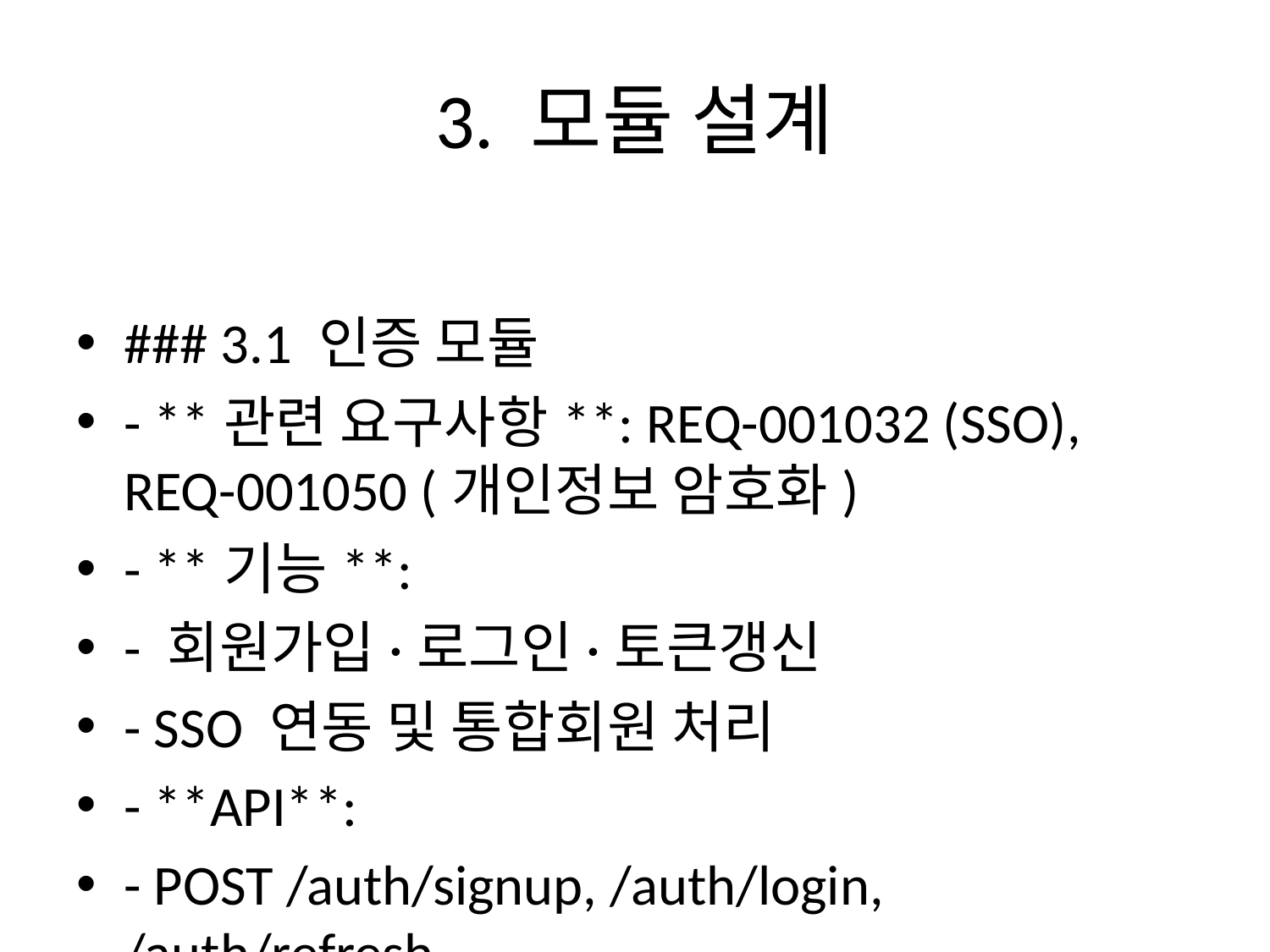

# 3. 모듈 설계

### 3.1 인증 모듈
- **관련 요구사항**: REQ-001032 (SSO), REQ-001050 (개인정보 암호화)
- **기능**:
- 회원가입·로그인·토큰갱신
- SSO 연동 및 통합회원 처리
- **API**:
- POST /auth/signup, /auth/login, /auth/refresh
- **유효성**: 비밀번호 강도·이메일 중복검사
### 3.2 교육과정 관리 모듈
- **관련 요구사항**: REQ-001002, REQ-001004, REQ-001015
- **기능**:
- 과정 개설/수정/삭제/조회
- 스포츠지원포털 교육과정 실시간 동기화
- **API**:
- GET /courses, POST /courses, PUT /courses/{id}
- **데이터**: courses(id, title, category, period, lastSynced)
### 3.3 신청·수강 관리 모듈
- **관련 요구사항**: REQ-001006, REQ-001007
- **기능**:
- 수강신청·취소·정원관리
- 학습진도 추적·수료 처리·이수증 발급
- **API**:
- POST /enrollments, GET /my/enrollments
- **데이터**: enrollments(userId, courseId, status, progress)
### 3.4 설문·통계 모듈
- **관련 요구사항**: REQ-001009, REQ-001013
- **기능**:
- 설문 생성·응답·통계 리포팅
- 대시보드 시각화
- **API**:
- POST /surveys, GET /stats
- **데이터**: surveys, survey_responses, statistics_logs
### 3.5 시스템 관리 모듈
- **관련 요구사항**: REQ-001012, REQ-001025
- **기능**:
- 게시판·팝업·권한·코드 관리
- 내부 시스템 간 DB 공유 연계
- **API**:
- CRUD endpoints for admin entities